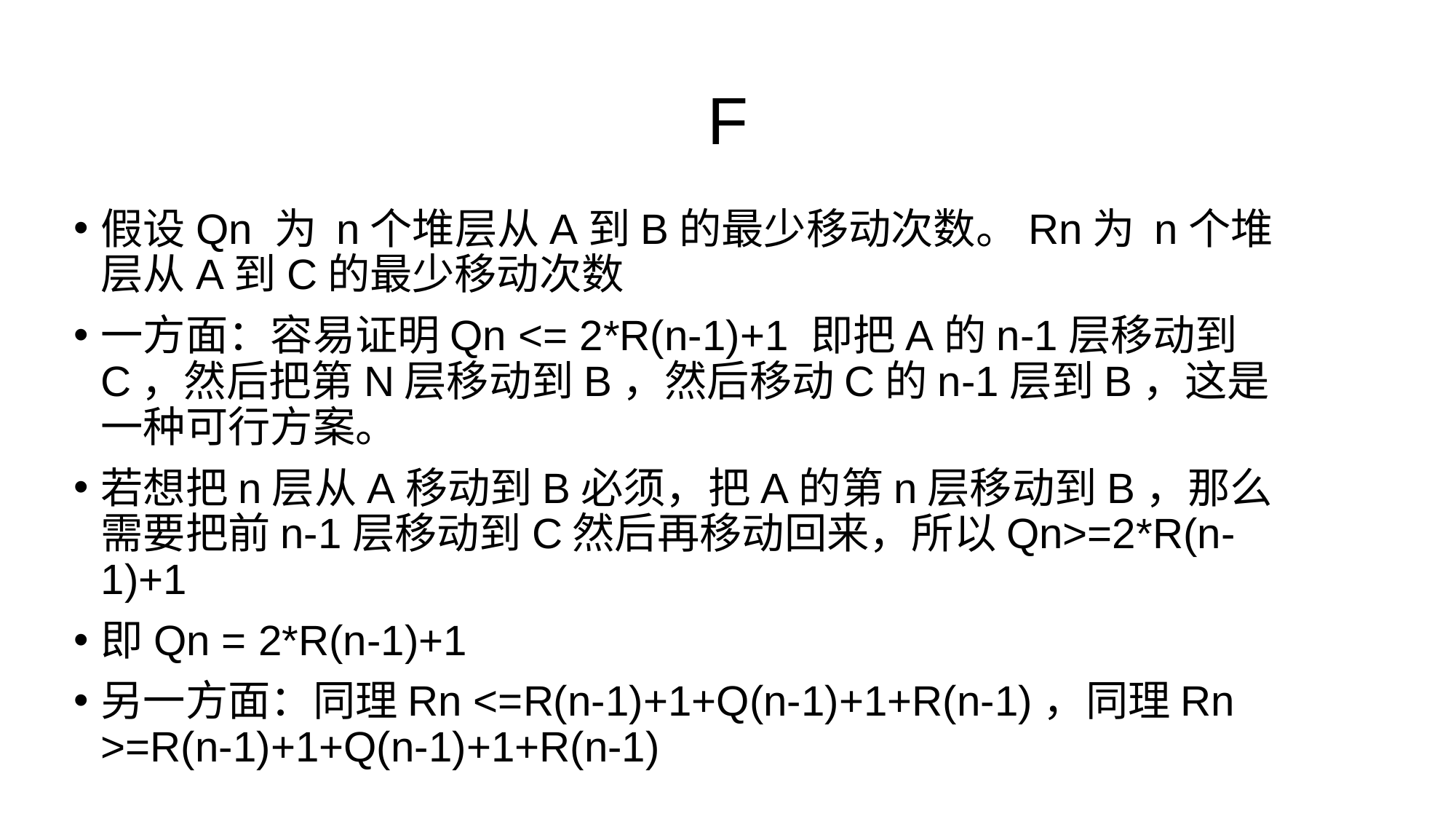

# F
假设Qn 为 n个堆层从A到B的最少移动次数。Rn为 n个堆层从A到C的最少移动次数
一方面：容易证明Qn <= 2*R(n-1)+1 即把A的n-1层移动到C，然后把第N层移动到B，然后移动C的n-1层到B，这是一种可行方案。
若想把n层从A移动到B必须，把A的第n层移动到B，那么需要把前n-1层移动到C然后再移动回来，所以Qn>=2*R(n-1)+1
即Qn = 2*R(n-1)+1
另一方面：同理Rn <=R(n-1)+1+Q(n-1)+1+R(n-1)，同理Rn >=R(n-1)+1+Q(n-1)+1+R(n-1)